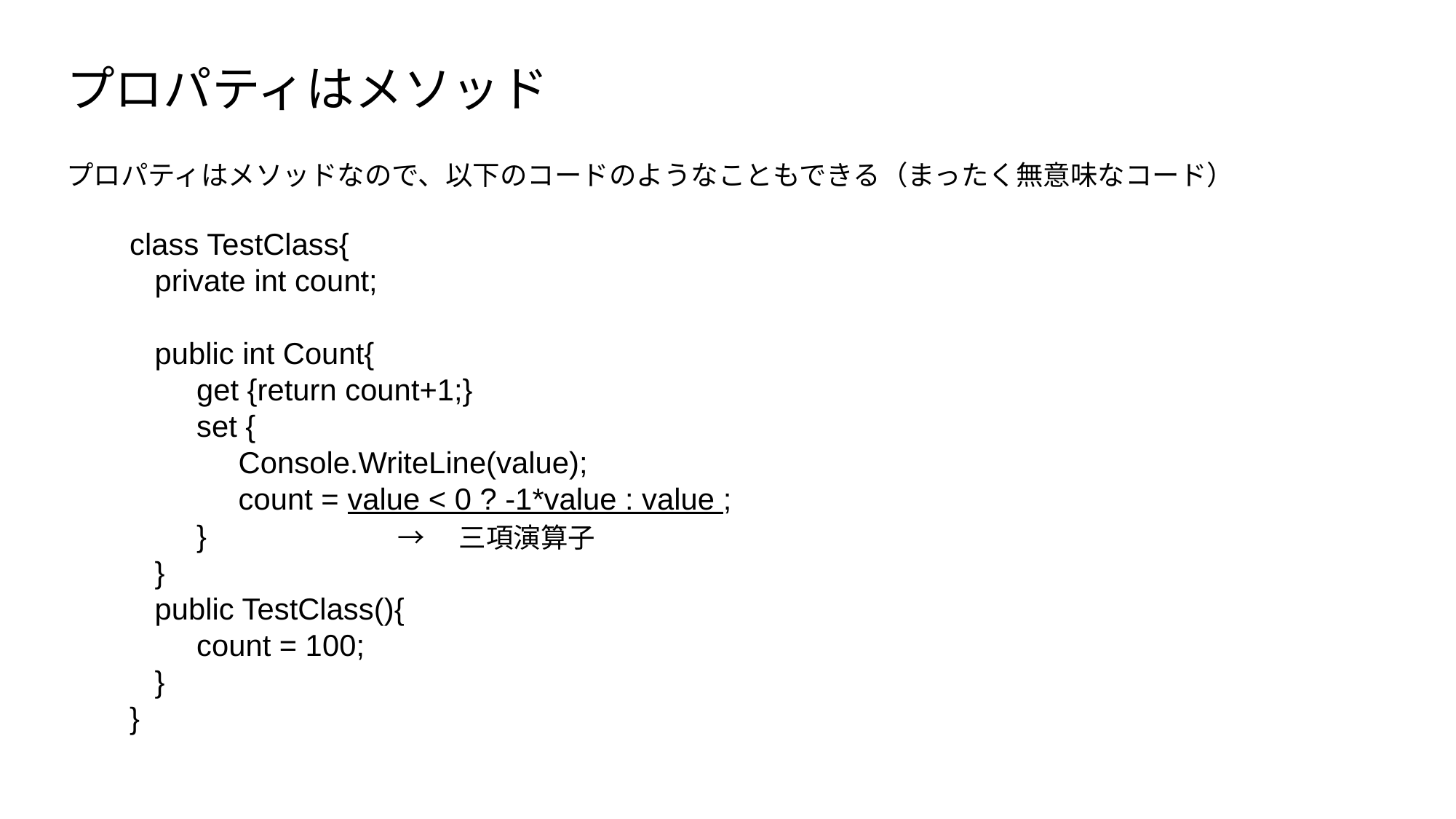

プロパティはメソッド
プロパティはメソッドなので、以下のコードのようなこともできる（まったく無意味なコード）
class TestClass{
   private int count;

   public int Count{
        get {return count+1;}
        set {
             Console.WriteLine(value);
             count = value < 0 ? -1*value : value ;
        }
   }
   public TestClass(){
        count = 100;
   }
}
→　三項演算子